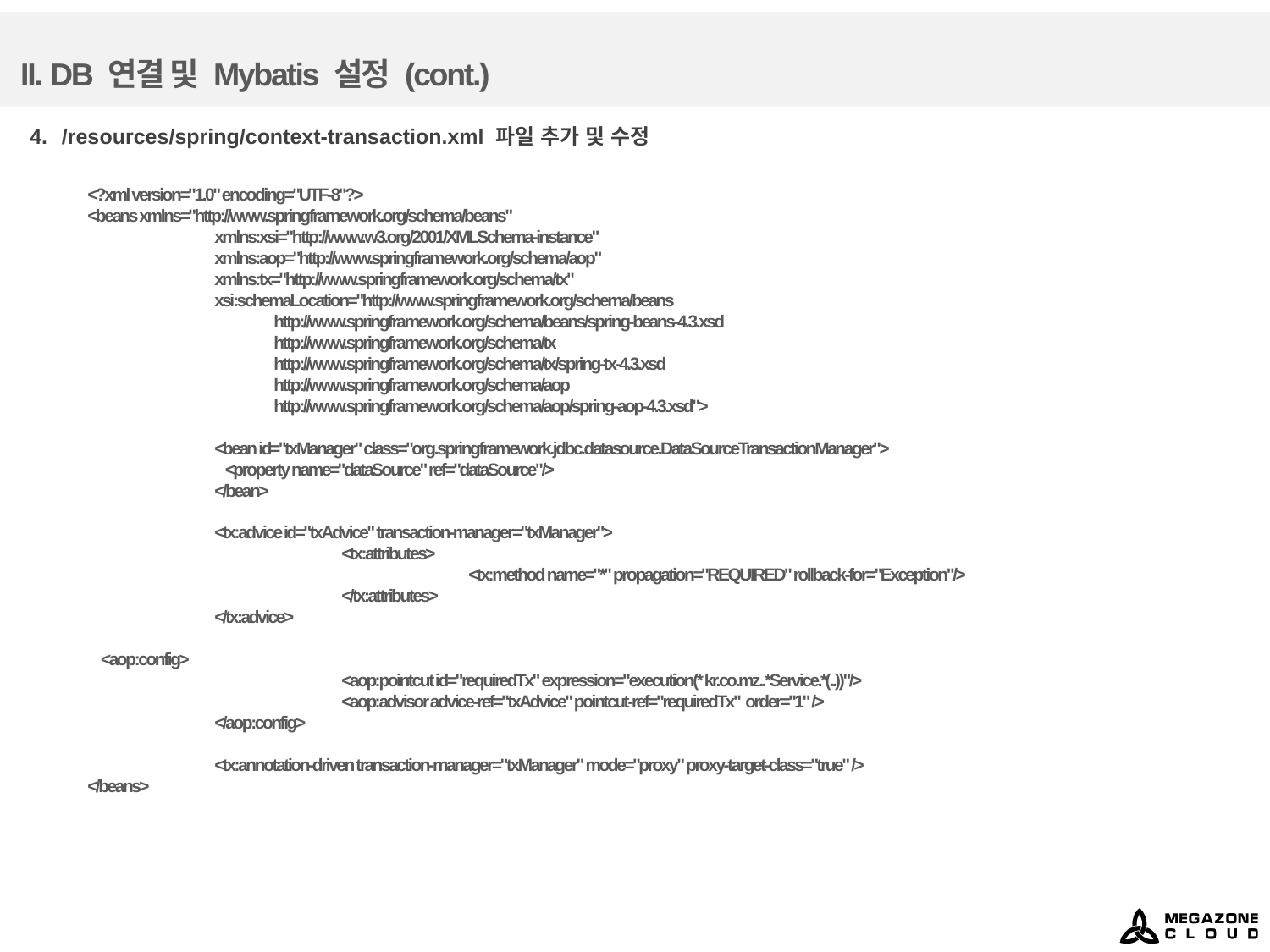

# II. DB 연결 및 Mybatis 설정 (cont.)
/resources/spring/context-transaction.xml 파일 추가 및 수정

<?xml version="1.0" encoding="UTF-8"?>
<beans xmlns="http://www.springframework.org/schema/beans"
	xmlns:xsi="http://www.w3.org/2001/XMLSchema-instance"
	xmlns:aop="http://www.springframework.org/schema/aop"
	xmlns:tx="http://www.springframework.org/schema/tx"
	xsi:schemaLocation="http://www.springframework.org/schema/beans
	                    http://www.springframework.org/schema/beans/spring-beans-4.3.xsd
	                    http://www.springframework.org/schema/tx
	                    http://www.springframework.org/schema/tx/spring-tx-4.3.xsd
	                    http://www.springframework.org/schema/aop
	                    http://www.springframework.org/schema/aop/spring-aop-4.3.xsd">

	<bean id="txManager" class="org.springframework.jdbc.datasource.DataSourceTransactionManager">
	   <property name="dataSource" ref="dataSource"/>
	</bean>

	<tx:advice id="txAdvice" transaction-manager="txManager">
		<tx:attributes>
			<tx:method name="*" propagation="REQUIRED" rollback-for="Exception"/>
		</tx:attributes>
	</tx:advice>

    <aop:config>
		<aop:pointcut id="requiredTx" expression="execution(* kr.co.mz..*Service.*(..))"/>
		<aop:advisor advice-ref="txAdvice" pointcut-ref="requiredTx"  order="1" />
	</aop:config>

	<tx:annotation-driven transaction-manager="txManager" mode="proxy" proxy-target-class="true" />
</beans>